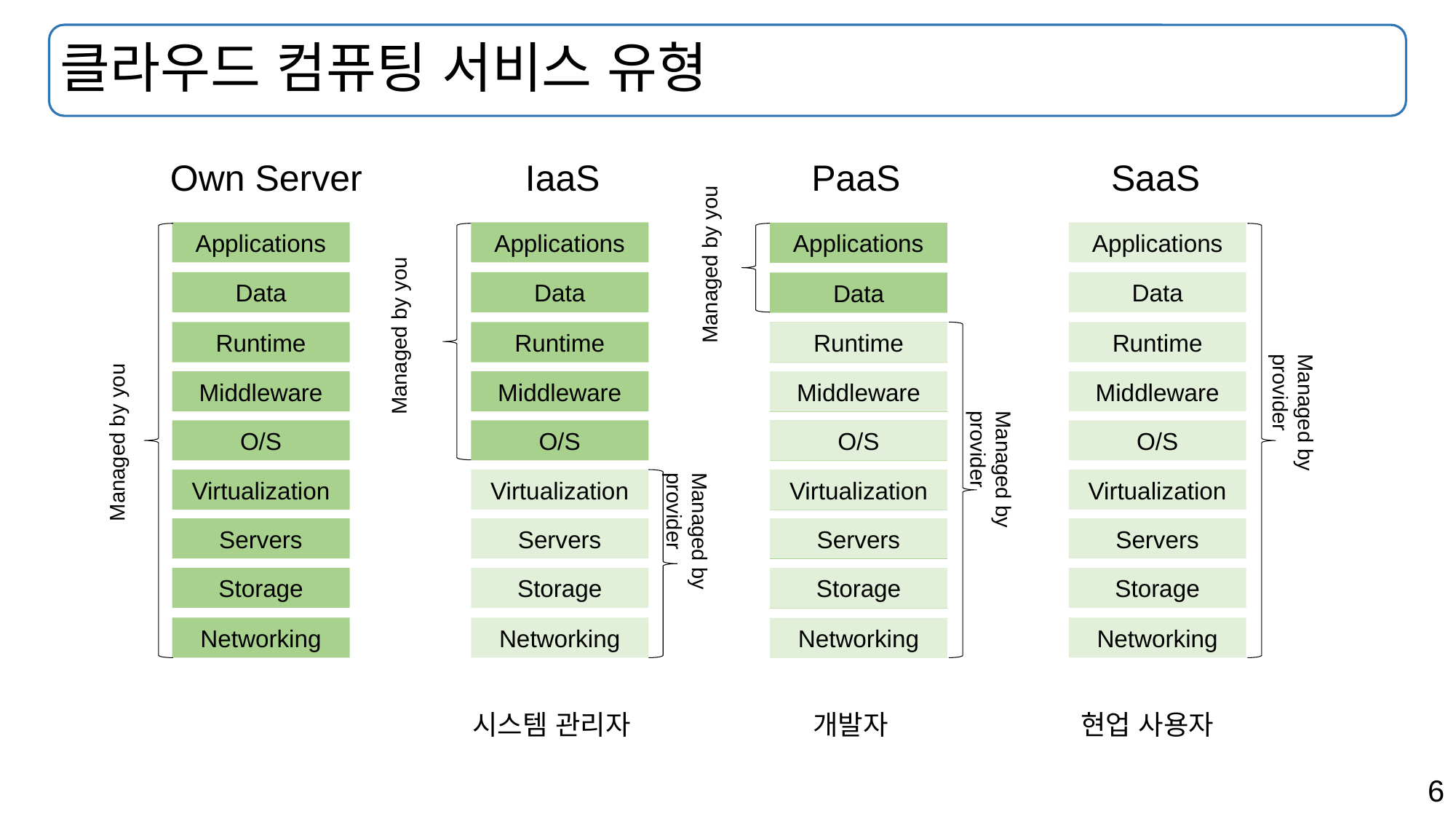

# 클라우드 컴퓨팅 서비스 유형
Own Server
IaaS
PaaS
SaaS
Managed by you
Applications
Data
Runtime
Middleware
O/S
Virtualization
Servers
Storage
Networking
Applications
Data
Runtime
Middleware
O/S
Virtualization
Servers
Storage
Networking
Applications
Data
Runtime
Middleware
O/S
Virtualization
Servers
Storage
Networking
Applications
Data
Runtime
Runtime
Runtime
Runtime
Middleware
Middleware
Middleware
Middleware
O/S
O/S
O/S
Virtualization
Virtualization
Servers
Servers
Storage
Storage
Networking

Managed by you

Managed by provider
Managed by you
Managed by provider
Managed by provider

시스템 관리자
개발자
현업 사용자